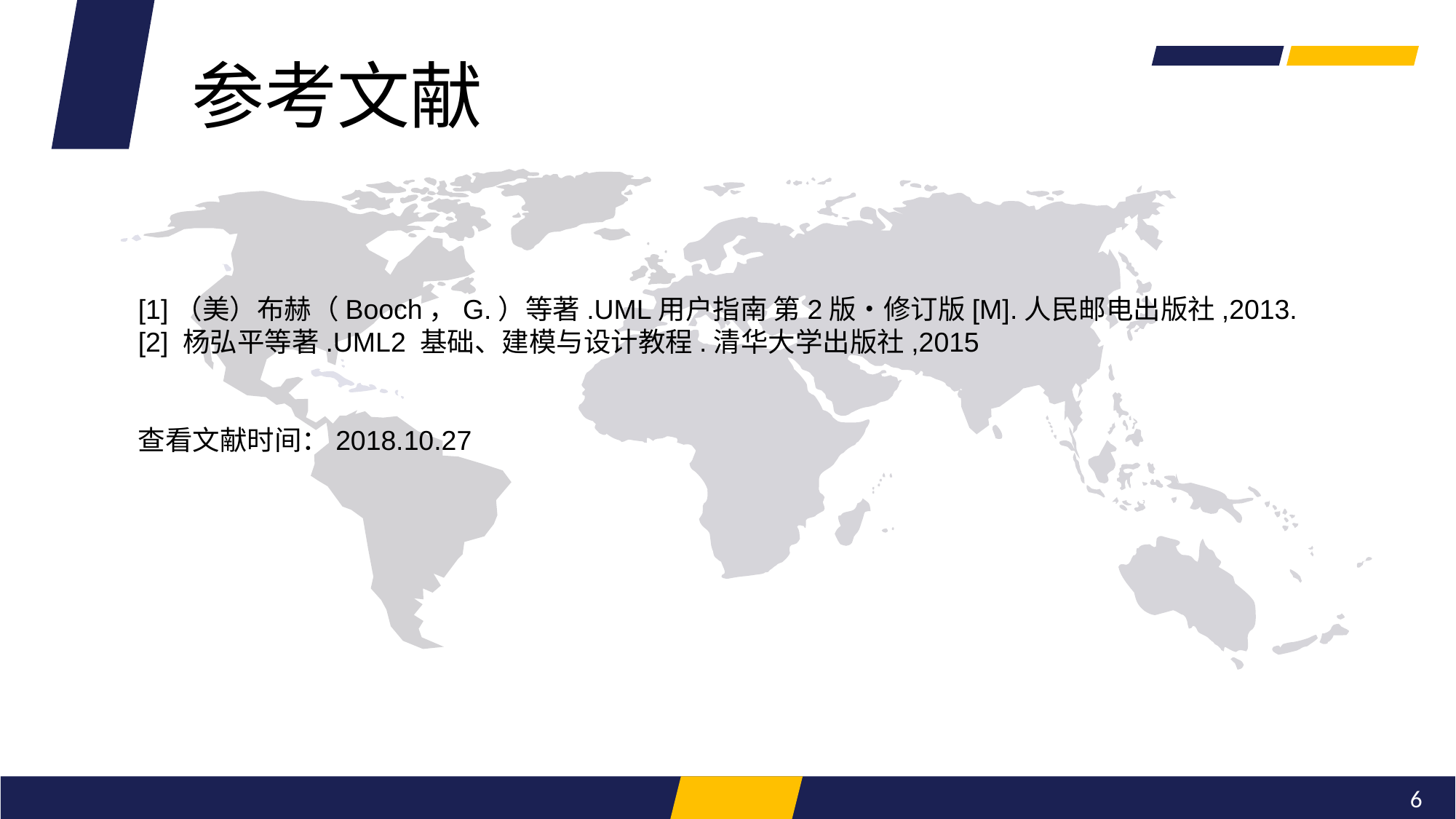

参考文献

[1]（美）布赫（Booch，G.）等著.UML用户指南 第2版•修订版[M].人民邮电出版社,2013.
[2] 杨弘平等著.UML2 基础、建模与设计教程.清华大学出版社,2015

查看文献时间：2018.10.27
6